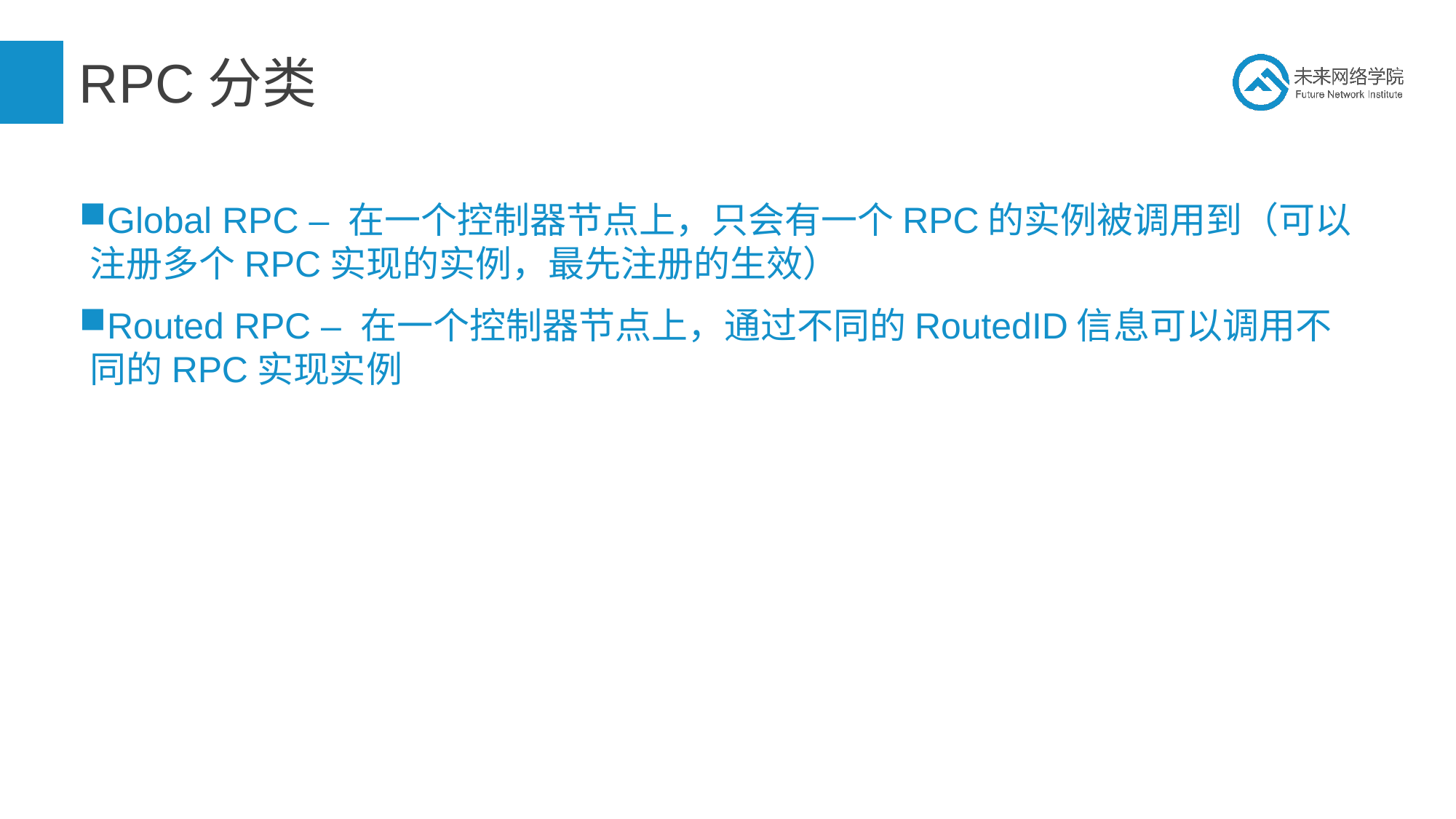

# RPC分类
Global RPC – 在一个控制器节点上，只会有一个RPC的实例被调用到（可以注册多个RPC实现的实例，最先注册的生效）
Routed RPC – 在一个控制器节点上，通过不同的RoutedID信息可以调用不同的RPC实现实例